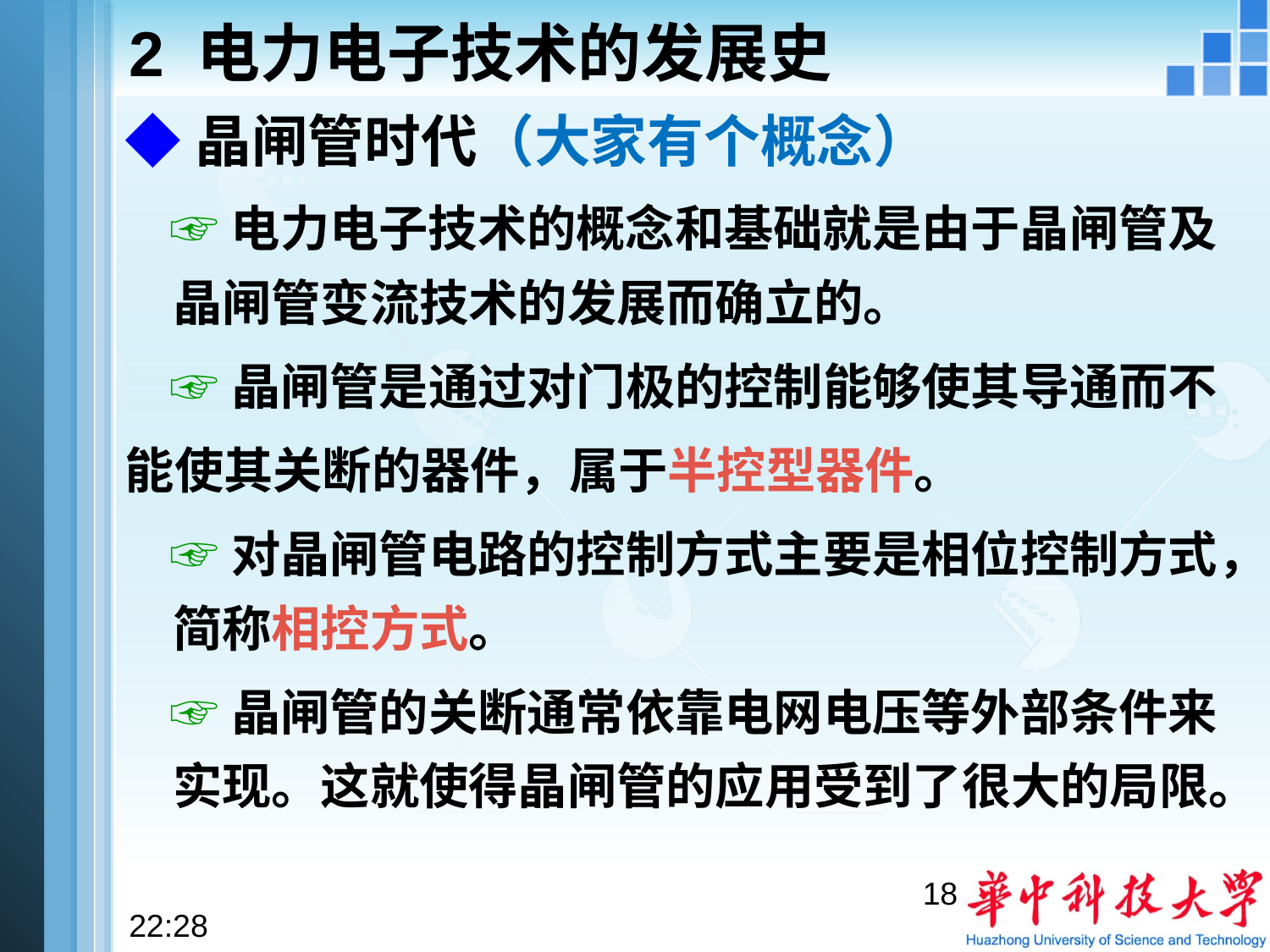

# 2 电力电子技术的发展史
◆晶闸管时代（大家有个概念）
    ☞电力电子技术的概念和基础就是由于晶闸管及晶闸管变流技术的发展而确立的。
    ☞晶闸管是通过对门极的控制能够使其导通而不
能使其关断的器件，属于半控型器件。
    ☞对晶闸管电路的控制方式主要是相位控制方式，简称相控方式。
    ☞晶闸管的关断通常依靠电网电压等外部条件来实现。这就使得晶闸管的应用受到了很大的局限。
18
22:28